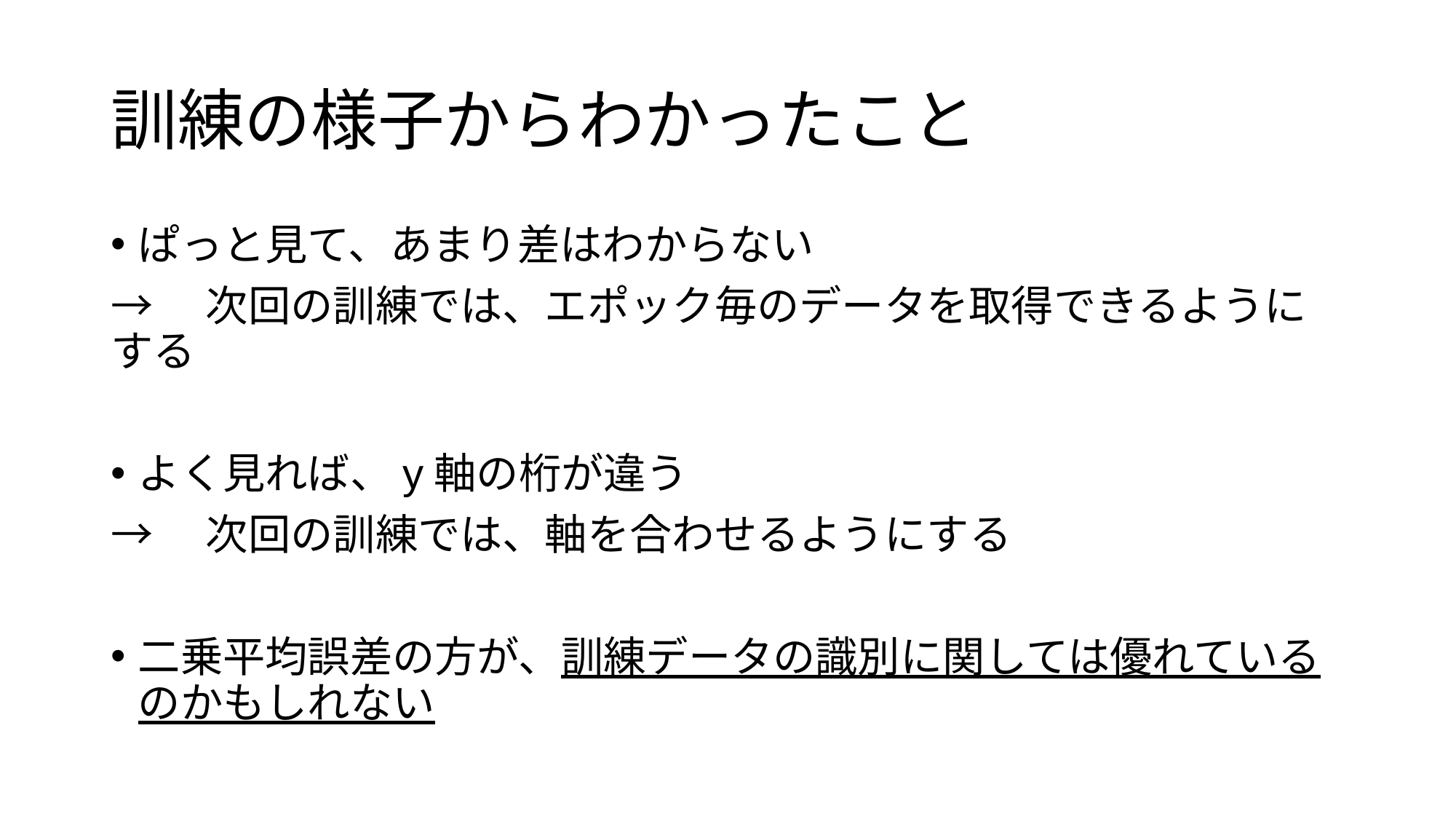

# 訓練の様子からわかったこと
ぱっと見て、あまり差はわからない
→　次回の訓練では、エポック毎のデータを取得できるようにする

よく見れば、y軸の桁が違う
→　次回の訓練では、軸を合わせるようにする

二乗平均誤差の方が、訓練データの識別に関しては優れているのかもしれない